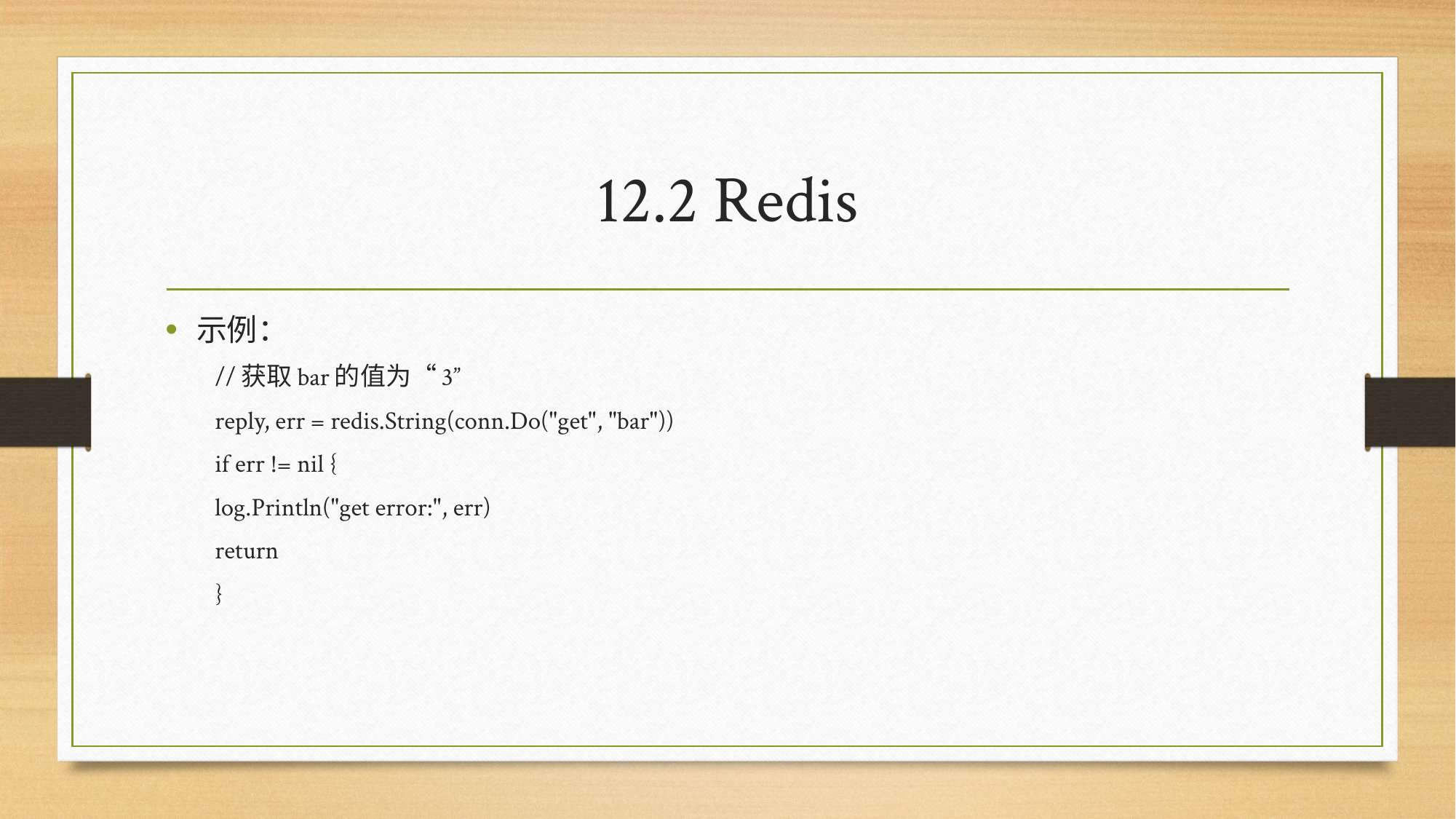

# 12.2 Redis
示例：
	//获取bar的值为“3”
	reply, err = redis.String(conn.Do("get", "bar"))
	if err != nil {
		log.Println("get error:", err)
		return
	}